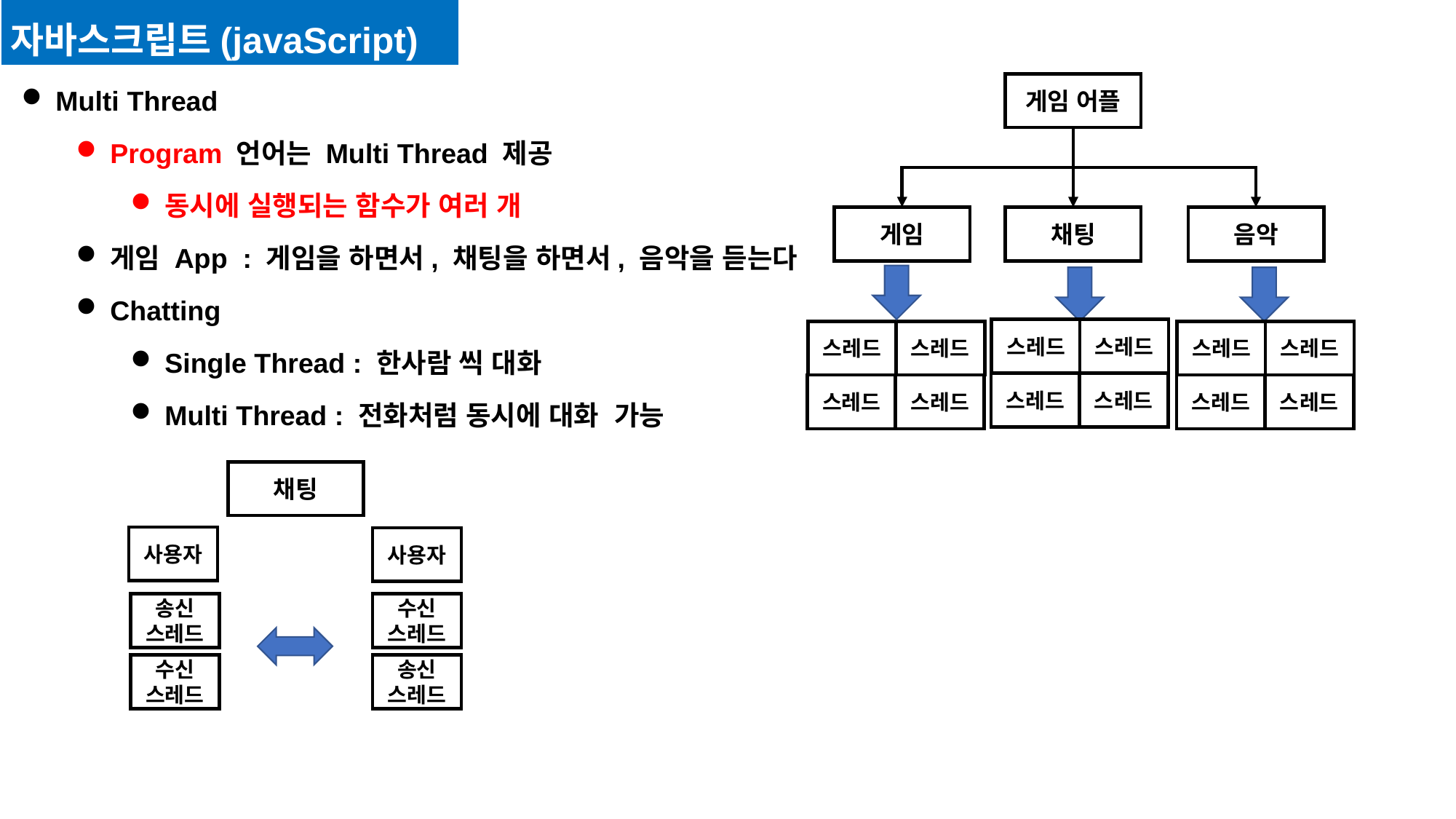

자바스크립트(javaScript)
Multi Thread
Program 언어는 Multi Thread 제공
동시에 실행되는 함수가 여러 개
게임 App  : 게임을 하면서, 채팅을 하면서, 음악을 듣는다
Chatting
Single Thread : 한사람 씩 대화
Multi Thread : 전화처럼 동시에 대화  가능
게임 어플
음악
게임
채팅

스레드
스레드
스레드
스레드
스레드
스레드
스레드
스레드
스레드
스레드
스레드
스레드
채팅
사용자
사용자
송신
스레드
수신
스레드

수신
스레드
송신
스레드